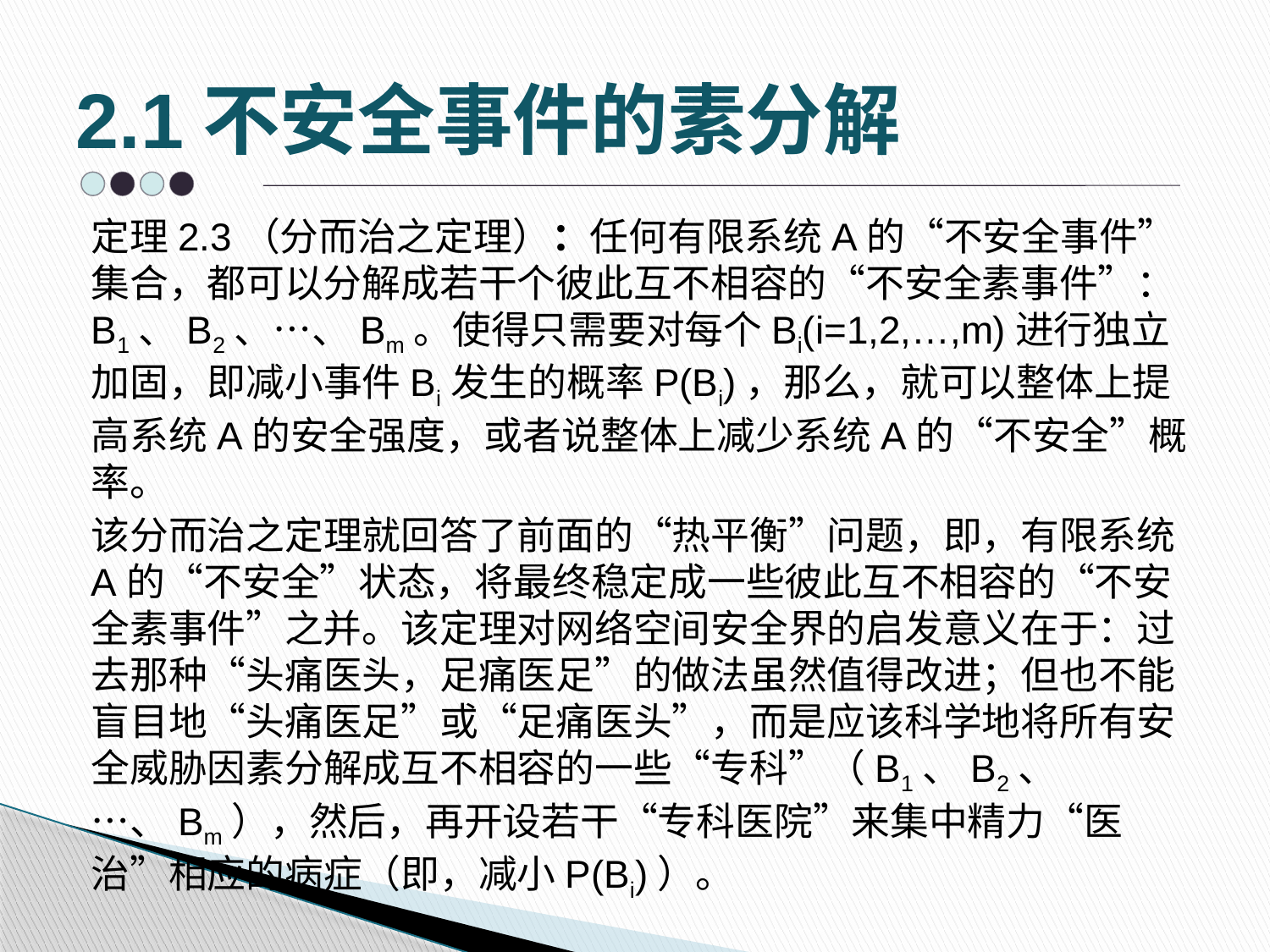

# 2.1不安全事件的素分解

定理2.3（分而治之定理）：任何有限系统A的“不安全事件”集合，都可以分解成若干个彼此互不相容的“不安全素事件”：B1、B2、…、Bm。使得只需要对每个Bi(i=1,2,…,m)进行独立加固，即减小事件Bi发生的概率P(Bi)，那么，就可以整体上提高系统A的安全强度，或者说整体上减少系统A的“不安全”概率。
该分而治之定理就回答了前面的“热平衡”问题，即，有限系统A的“不安全”状态，将最终稳定成一些彼此互不相容的“不安全素事件”之并。该定理对网络空间安全界的启发意义在于：过去那种“头痛医头，足痛医足”的做法虽然值得改进；但也不能盲目地“头痛医足”或“足痛医头”，而是应该科学地将所有安全威胁因素分解成互不相容的一些“专科”（B1、B2、…、Bm），然后，再开设若干“专科医院”来集中精力“医治”相应的病症（即，减小P(Bi)）。